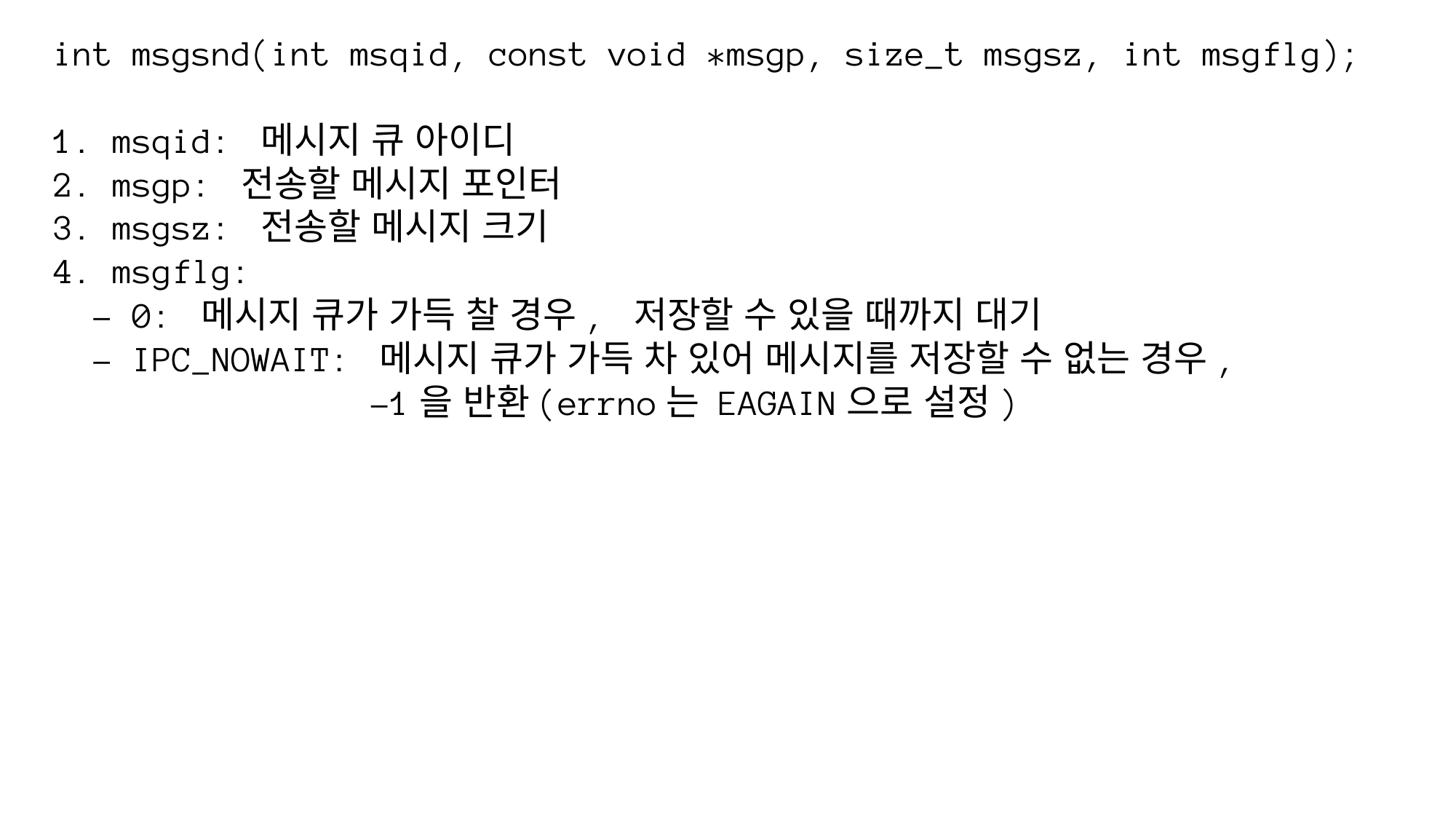

int msgsnd(int msqid, const void *msgp, size_t msgsz, int msgflg);

1. msqid: 메시지 큐 아이디
2. msgp: 전송할 메시지 포인터
3. msgsz: 전송할 메시지 크기
4. msgflg:
  - 0: 메시지 큐가 가득 찰 경우, 저장할 수 있을 때까지 대기
  - IPC_NOWAIT: 메시지 큐가 가득 차 있어 메시지를 저장할 수 없는 경우,
                -1을 반환(errno는 EAGAIN으로 설정)